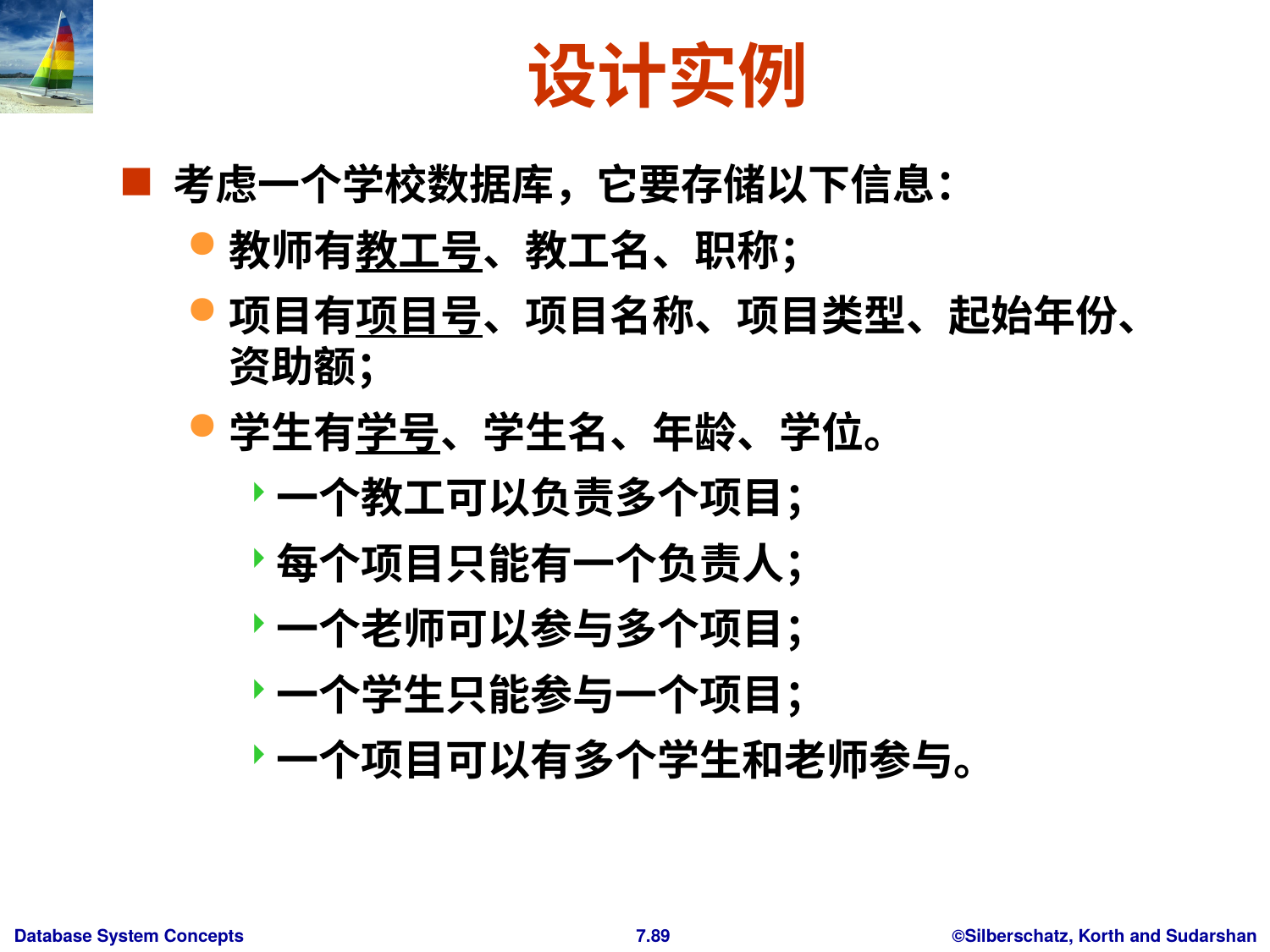

# 设计实例
考虑一个学校数据库，它要存储以下信息：
教师有教工号、教工名、职称；
项目有项目号、项目名称、项目类型、起始年份、资助额；
学生有学号、学生名、年龄、学位。
一个教工可以负责多个项目；
每个项目只能有一个负责人；
一个老师可以参与多个项目；
一个学生只能参与一个项目；
一个项目可以有多个学生和老师参与。